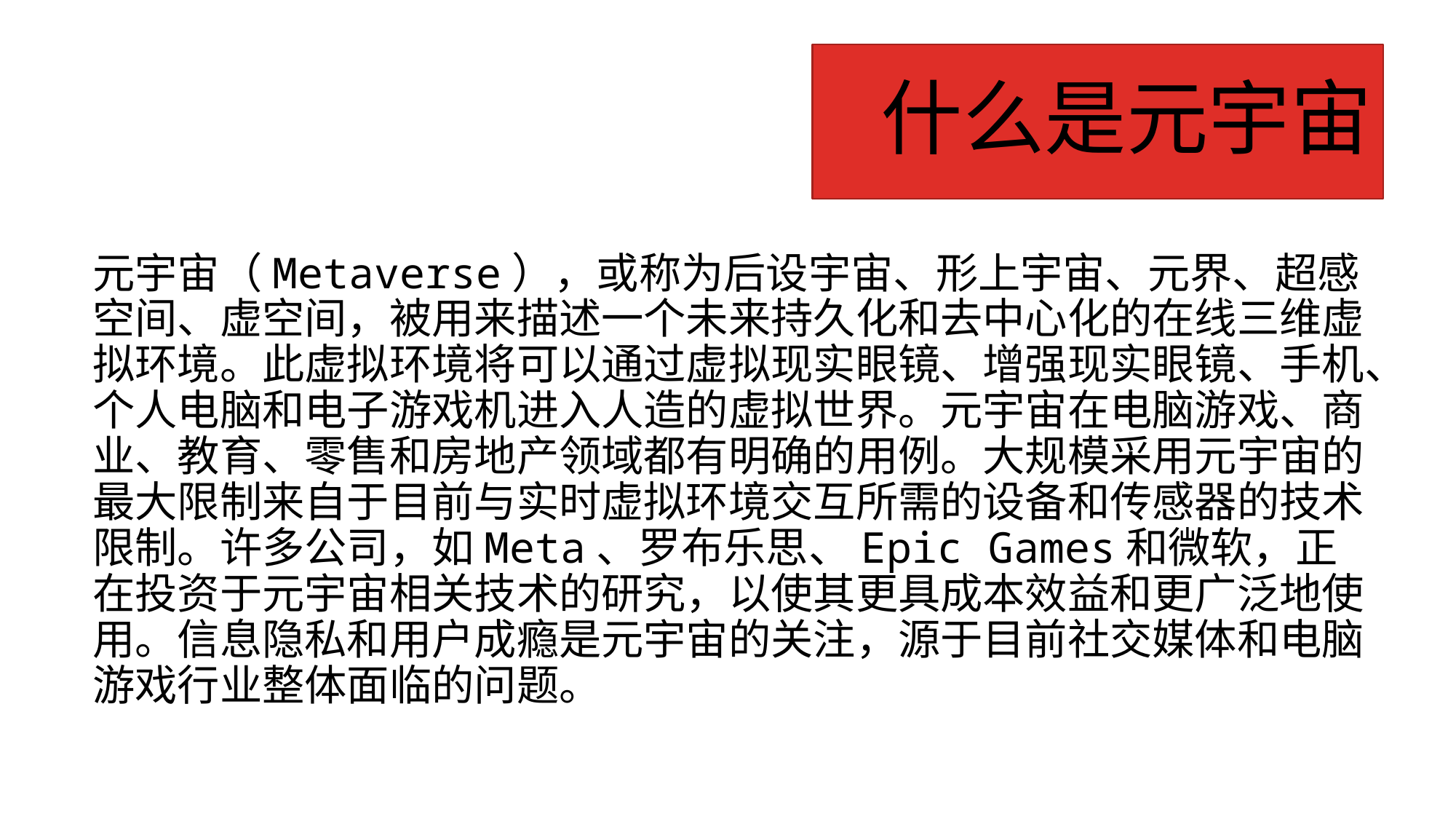

# 什么是元宇宙
元宇宙（Metaverse），或称为后设宇宙、形上宇宙、元界、超感空间、虚空间，被用来描述一个未来持久化和去中心化的在线三维虚拟环境。此虚拟环境将可以通过虚拟现实眼镜、增强现实眼镜、手机、个人电脑和电子游戏机进入人造的虚拟世界。元宇宙在电脑游戏、商业、教育、零售和房地产领域都有明确的用例。大规模采用元宇宙的最大限制来自于目前与实时虚拟环境交互所需的设备和传感器的技术限制。许多公司，如Meta、罗布乐思、Epic Games和微软，正在投资于元宇宙相关技术的研究，以使其更具成本效益和更广泛地使用。信息隐私和用户成瘾是元宇宙的关注，源于目前社交媒体和电脑游戏行业整体面临的问题。